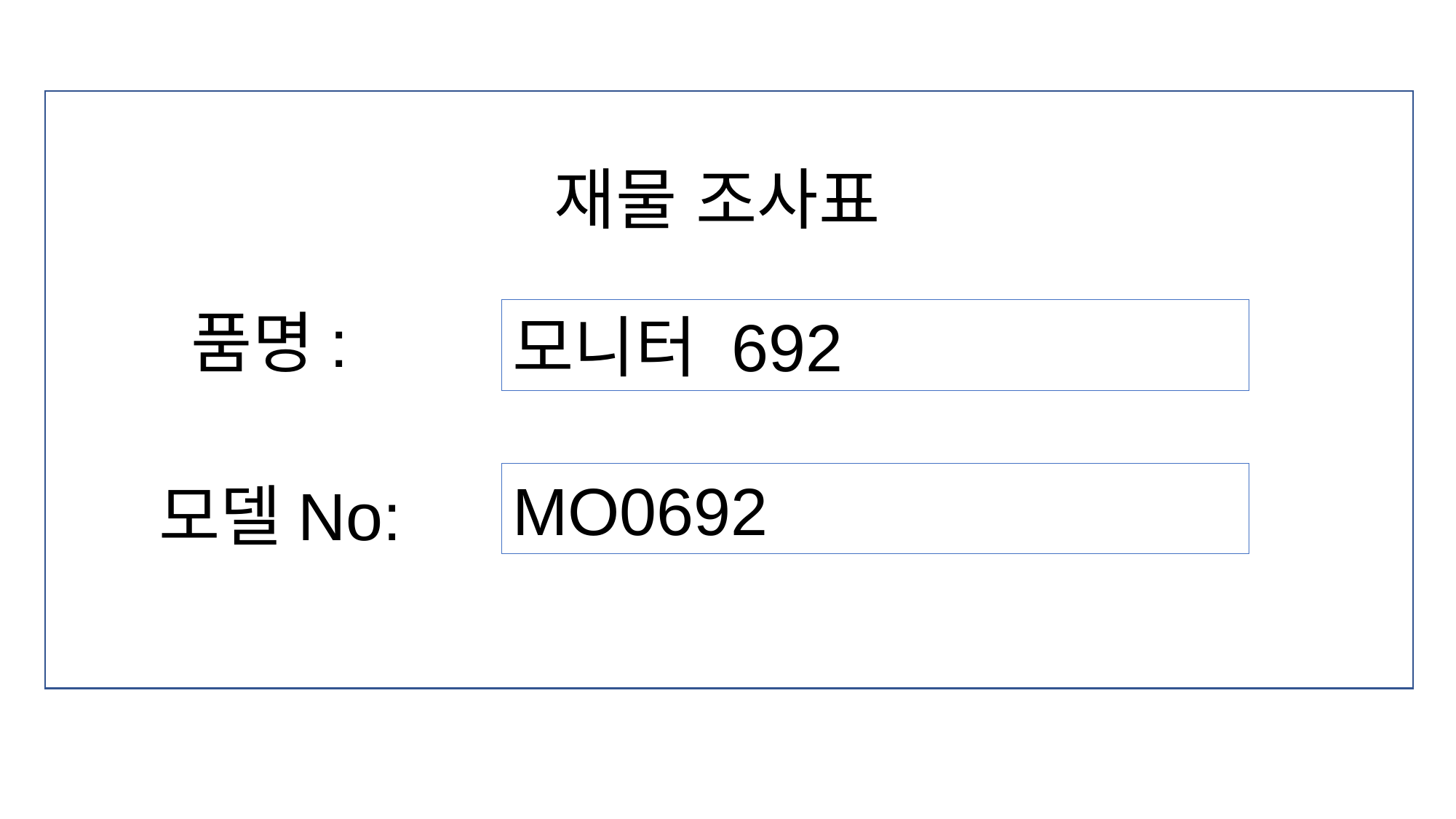

재물 조사표
품명:
모니터 692
MO0692
모델No: